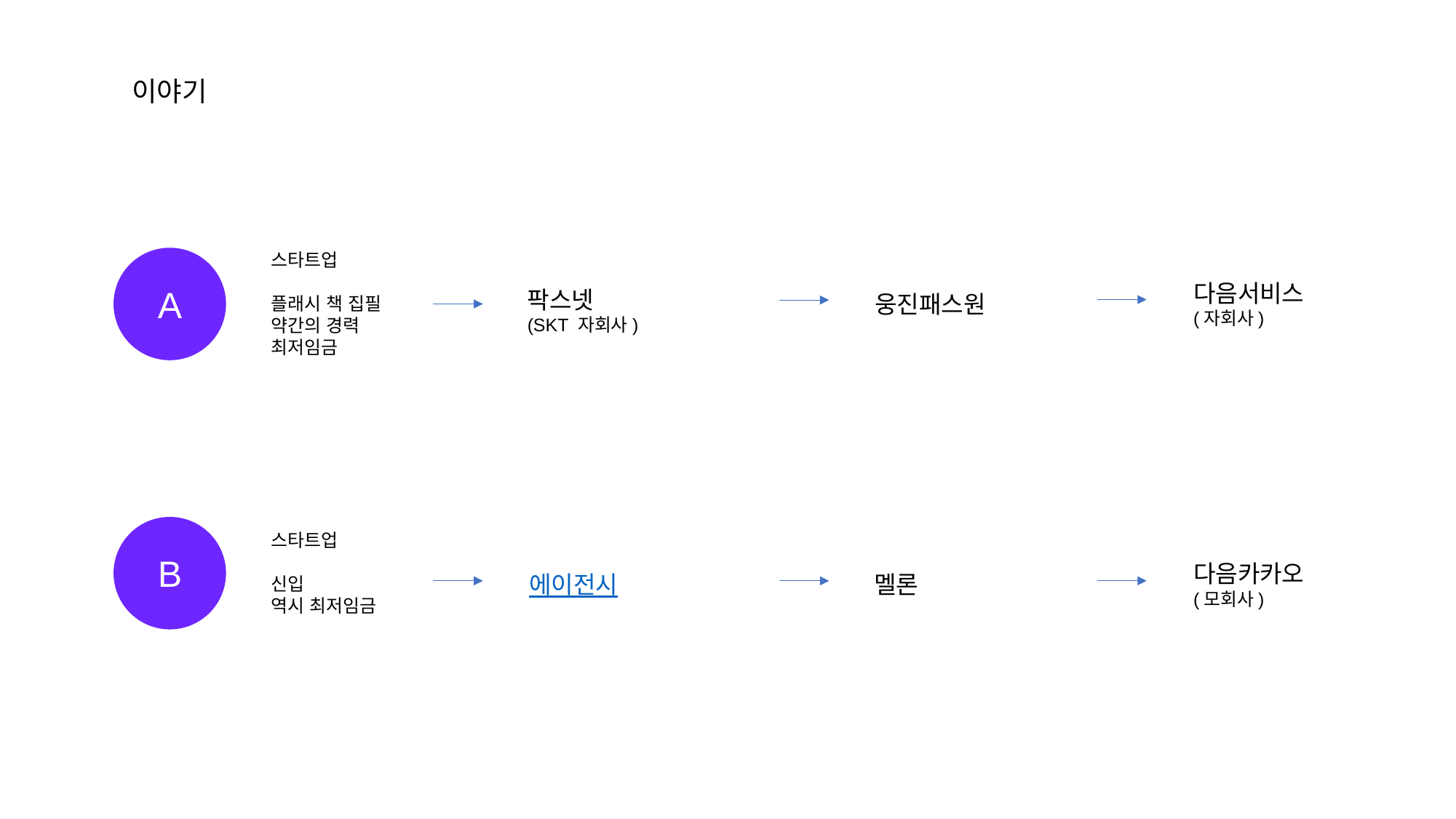

이야기
스타트업

플래시 책 집필
약간의 경력
최저임금

다음서비스
(자회사)
A
팍스넷
(SKT 자회사)
웅진패스원

스타트업

신입
역시 최저임금
B
다음카카오
(모회사)
에이전시
멜론